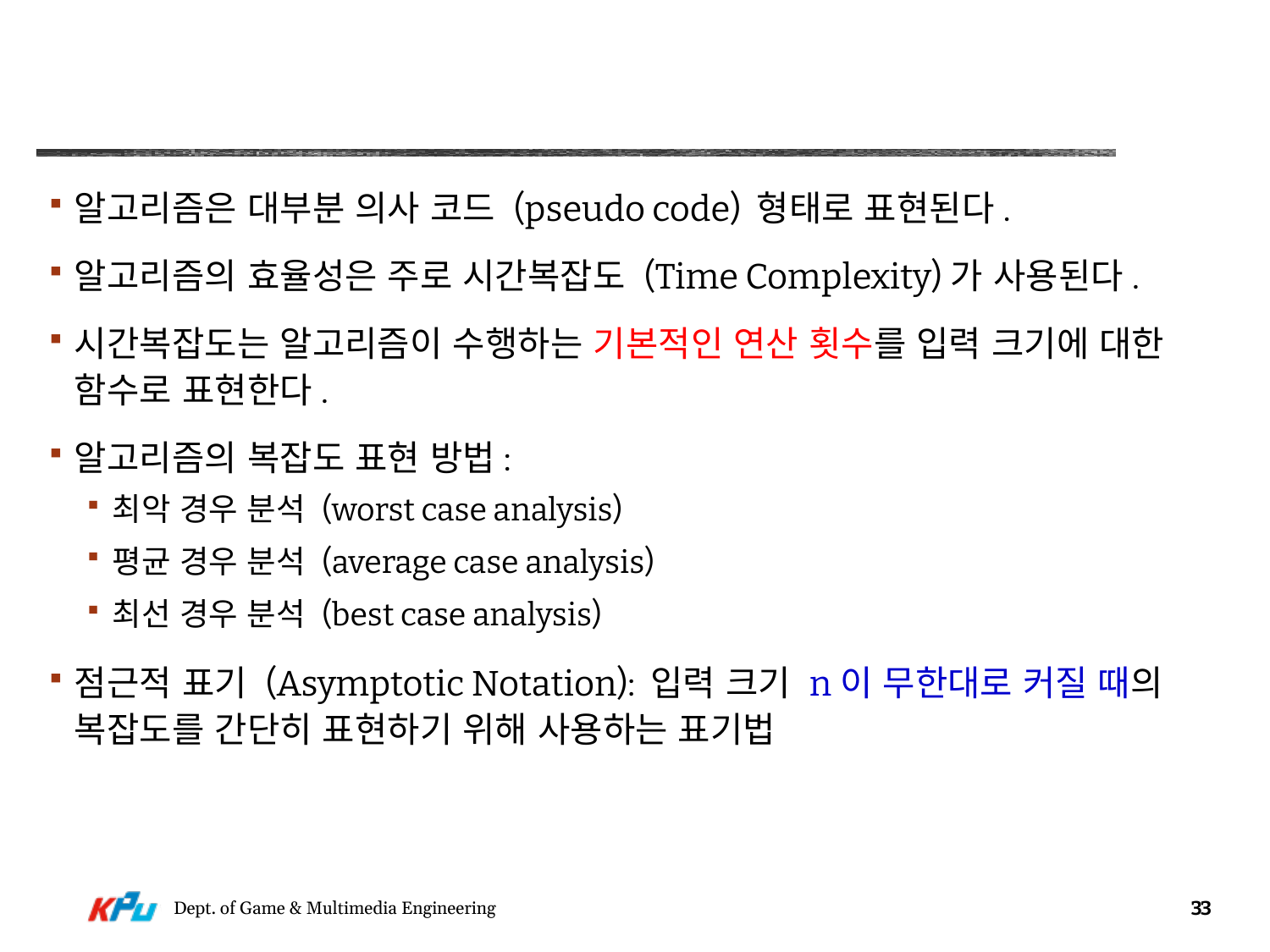

#
알고리즘은 대부분 의사 코드 (pseudo code) 형태로 표현된다.
알고리즘의 효율성은 주로 시간복잡도 (Time Complexity)가 사용된다.
시간복잡도는 알고리즘이 수행하는 기본적인 연산 횟수를 입력 크기에 대한 함수로 표현한다.
알고리즘의 복잡도 표현 방법:
최악 경우 분석 (worst case analysis)
평균 경우 분석 (average case analysis)
최선 경우 분석 (best case analysis)
점근적 표기 (Asymptotic Notation): 입력 크기 n이 무한대로 커질 때의 복잡도를 간단히 표현하기 위해 사용하는 표기법

Dept. of Game & Multimedia Engineering
33